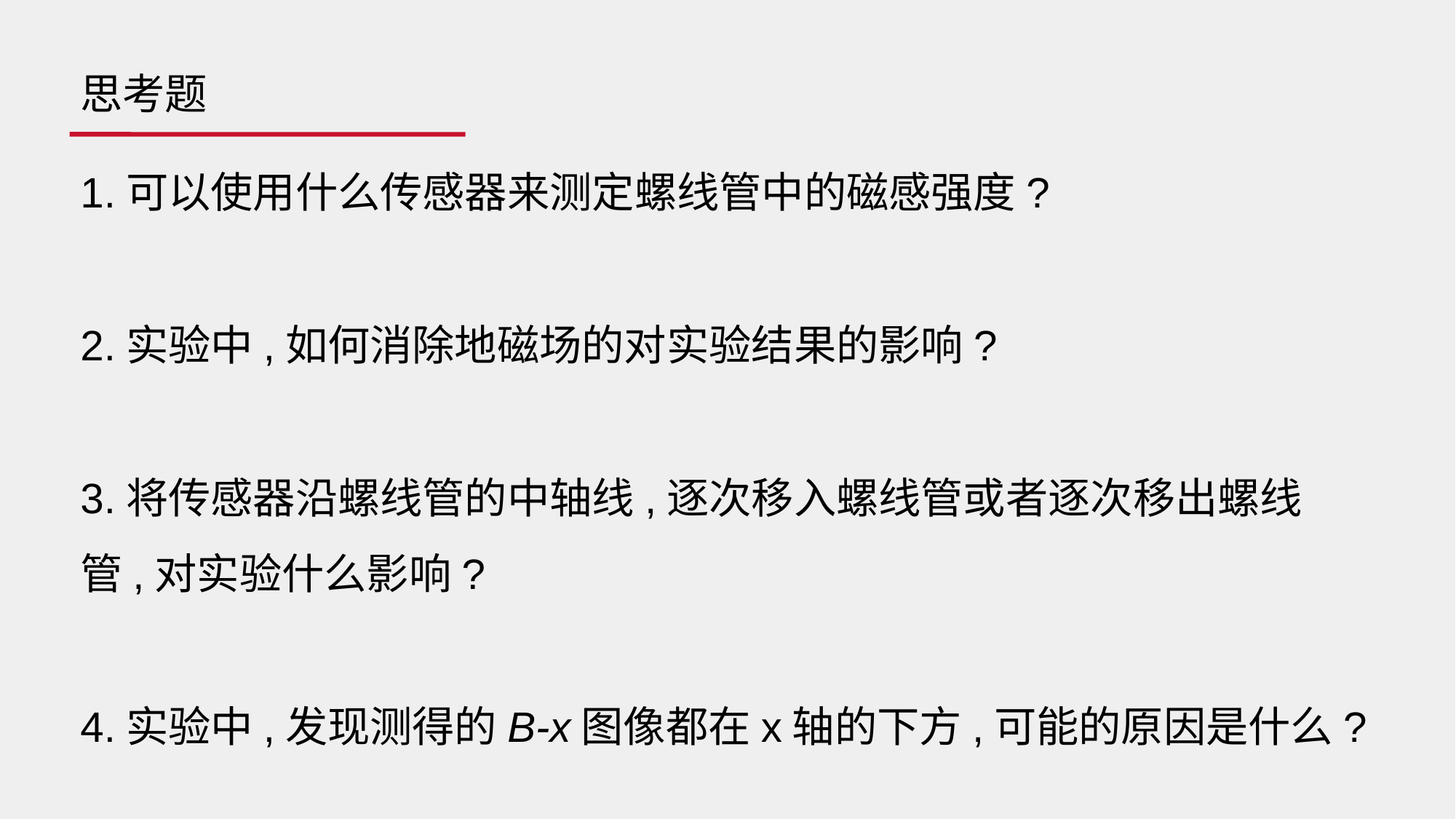

思考题

1.可以使用什么传感器来测定螺线管中的磁感强度?

2.实验中,如何消除地磁场的对实验结果的影响?

3.将传感器沿螺线管的中轴线,逐次移入螺线管或者逐次移出螺线管,对实验什么影响?

4.实验中,发现测得的B-x图像都在x轴的下方,可能的原因是什么?